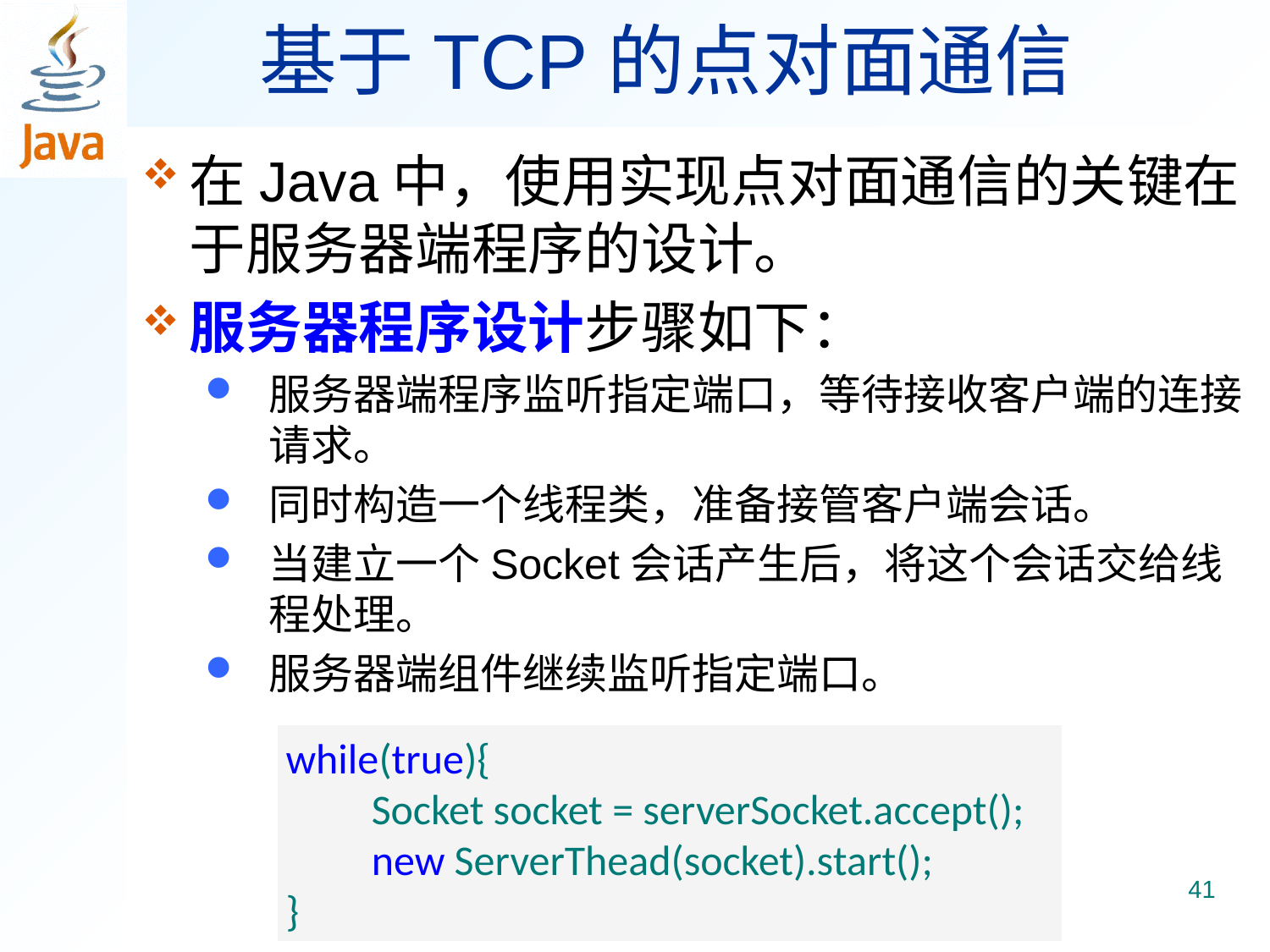

# 基于TCP的点对面通信
在Java中，使用实现点对面通信的关键在于服务器端程序的设计。
服务器程序设计步骤如下：
服务器端程序监听指定端口，等待接收客户端的连接请求。
同时构造一个线程类，准备接管客户端会话。
当建立一个Socket会话产生后，将这个会话交给线程处理。
服务器端组件继续监听指定端口。

while(true){
         Socket socket = serverSocket.accept();
         new ServerThead(socket).start();
}